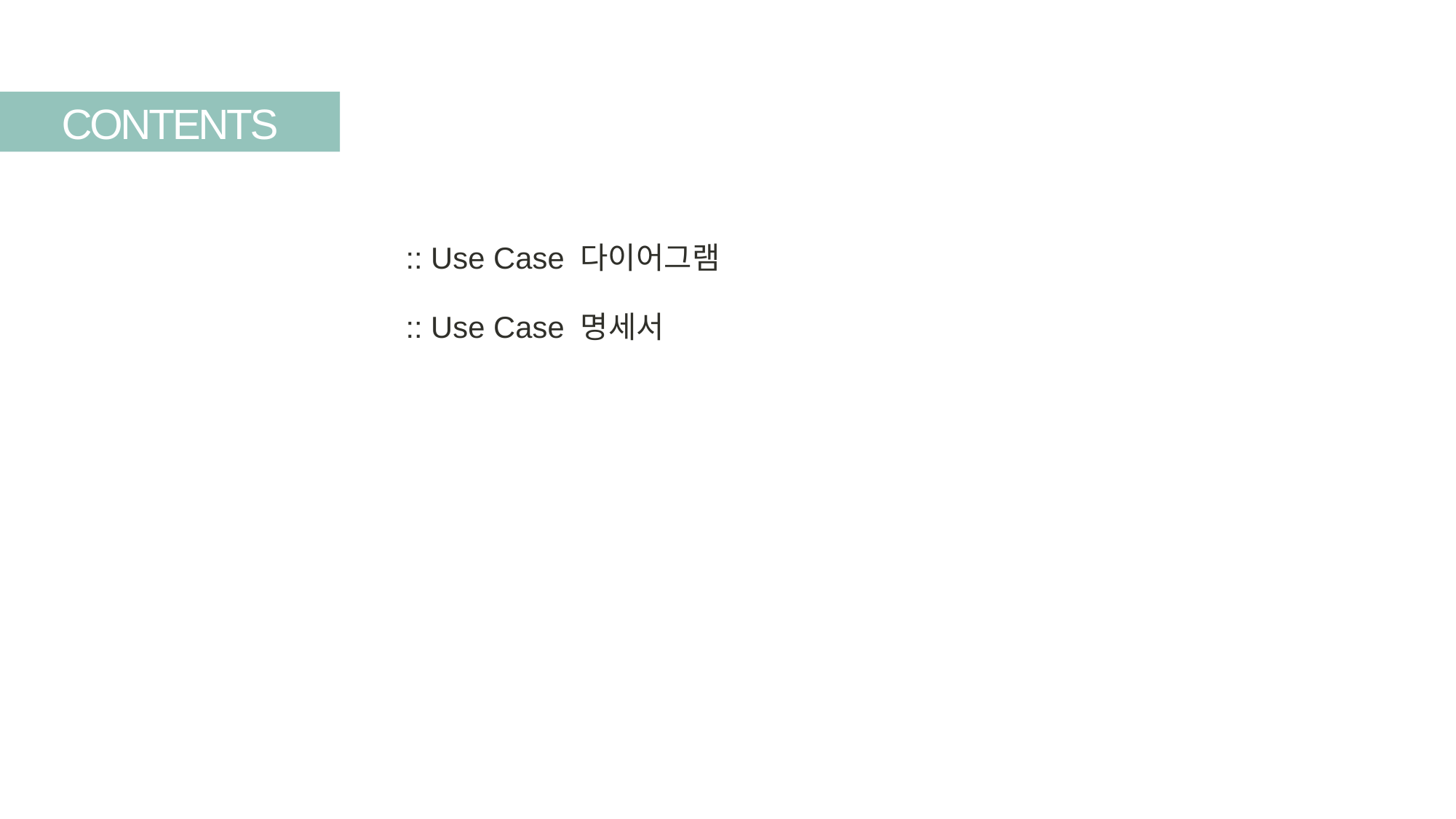

CONTENTS

:: Use Case 다이어그램
:: Use Case 명세서